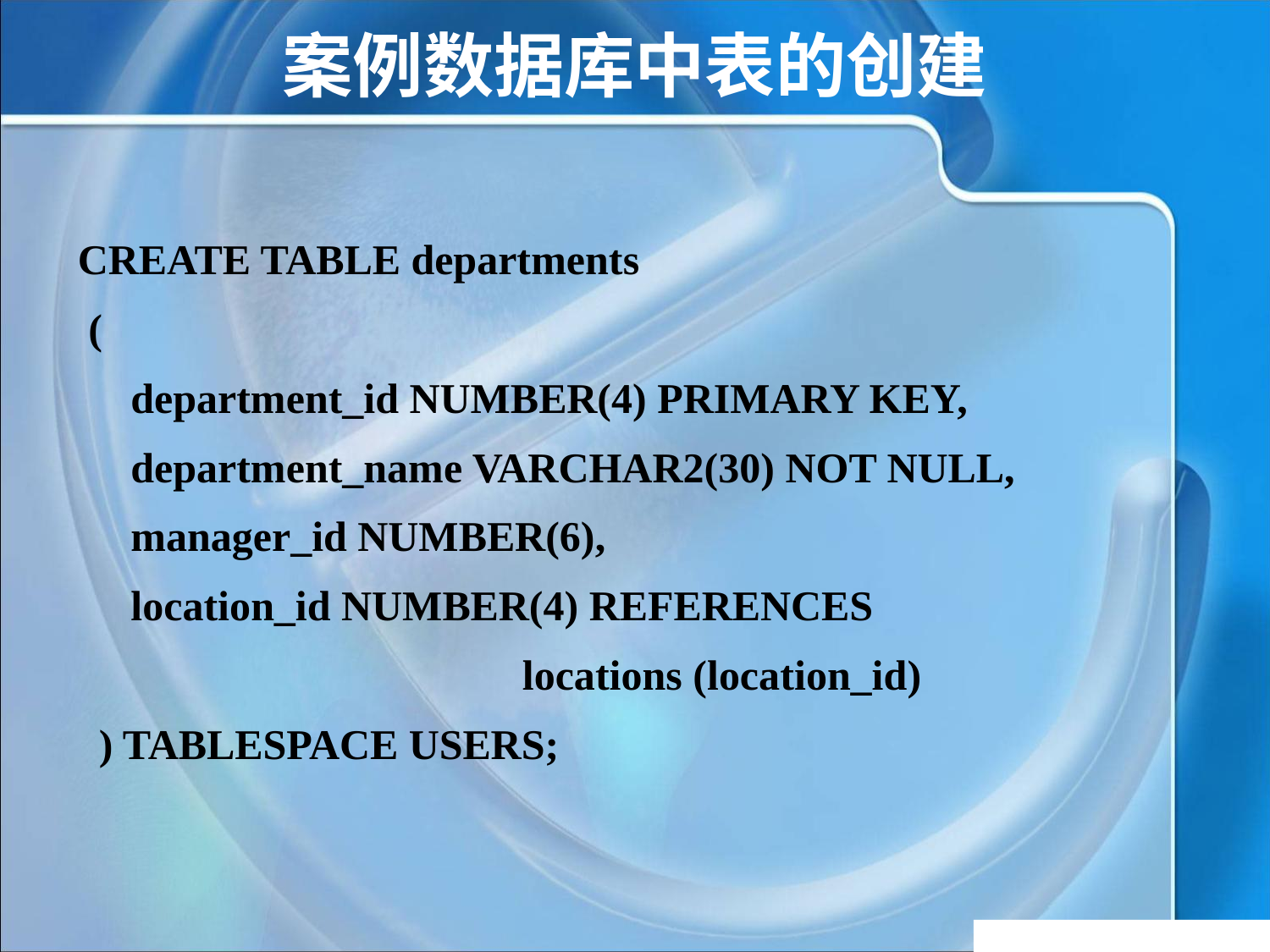

# 案例数据库中表的创建

CREATE TABLE departments
 (
     department_id NUMBER(4) PRIMARY KEY,
     department_name VARCHAR2(30) NOT NULL,
     manager_id NUMBER(6),
     location_id NUMBER(4) REFERENCES
                                          locations (location_id)
  ) TABLESPACE USERS;

39